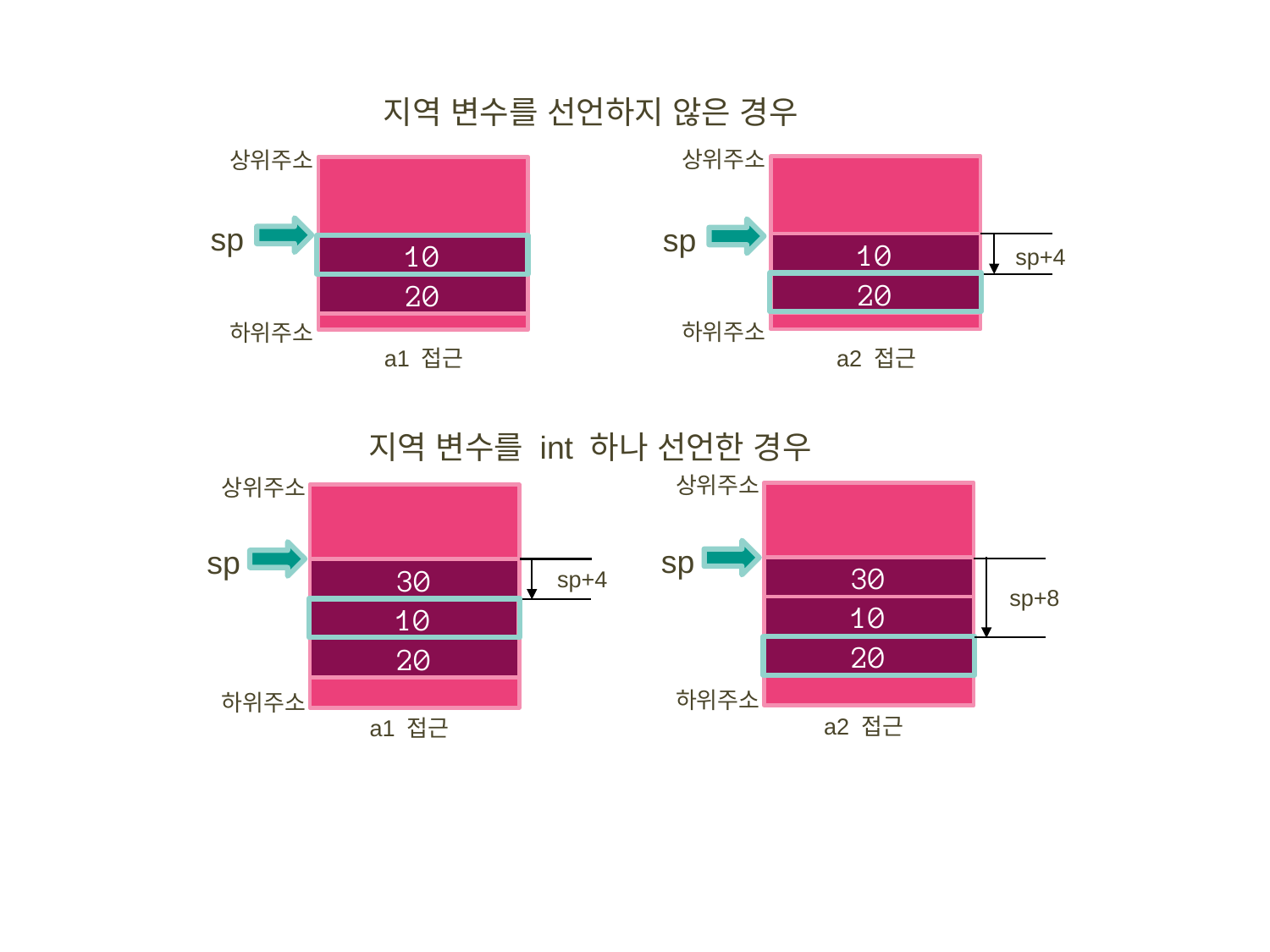

지역 변수를 선언하지 않은 경우
상위주소
상위주소

sp
sp

10
10

sp+4

20
20
하위주소
하위주소
a2 접근
a1 접근
지역 변수를 int 하나 선언한 경우
상위주소
상위주소

sp
sp

30
sp+4
30
sp+8
10
10

20

20
하위주소
하위주소
a2 접근
a1 접근